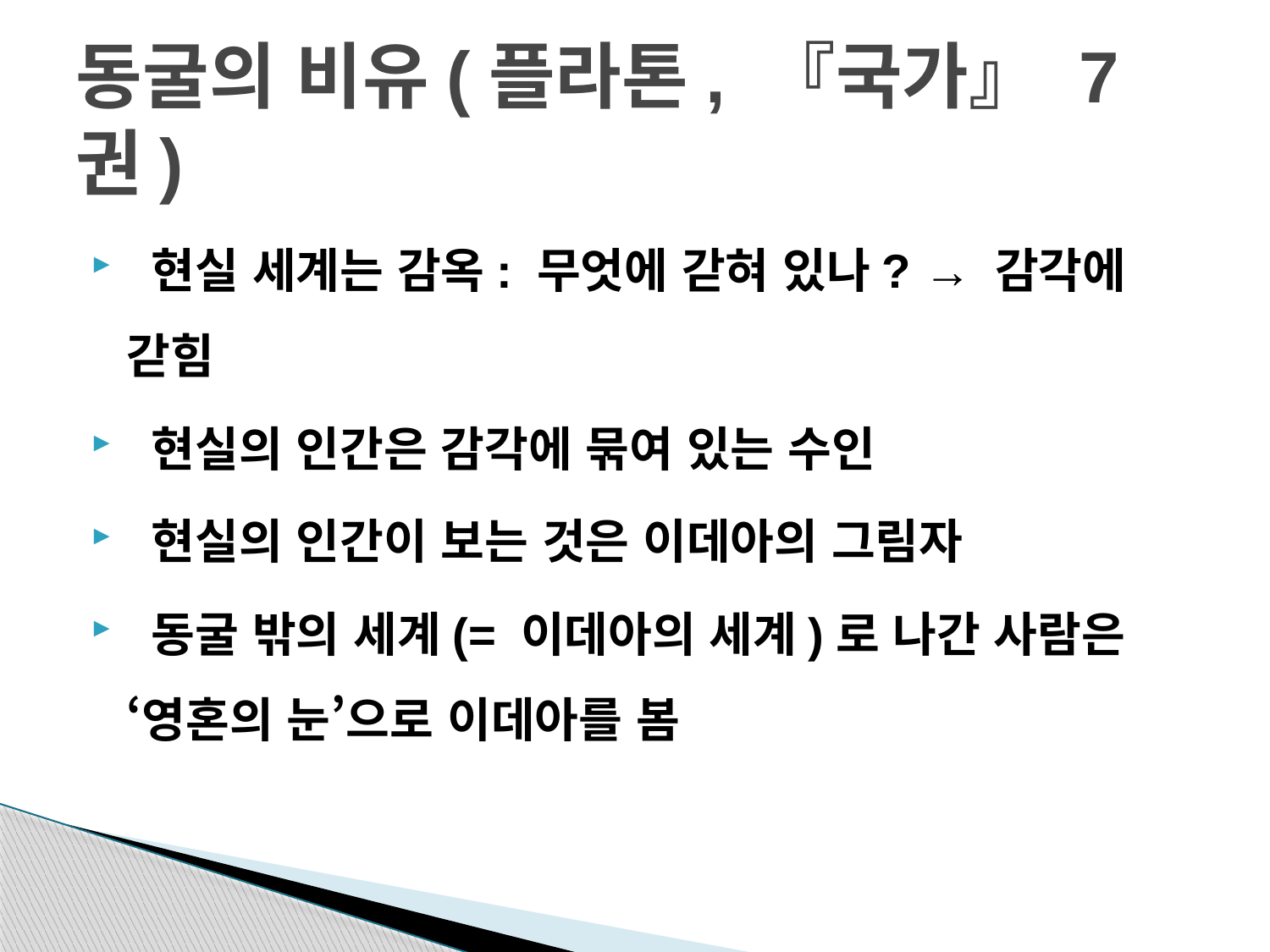

# 동굴의 비유(플라톤, 『국가』 7권)
 현실 세계는 감옥: 무엇에 갇혀 있나? → 감각에 갇힘
 현실의 인간은 감각에 묶여 있는 수인
 현실의 인간이 보는 것은 이데아의 그림자
 동굴 밖의 세계(= 이데아의 세계)로 나간 사람은 ‘영혼의 눈’으로 이데아를 봄